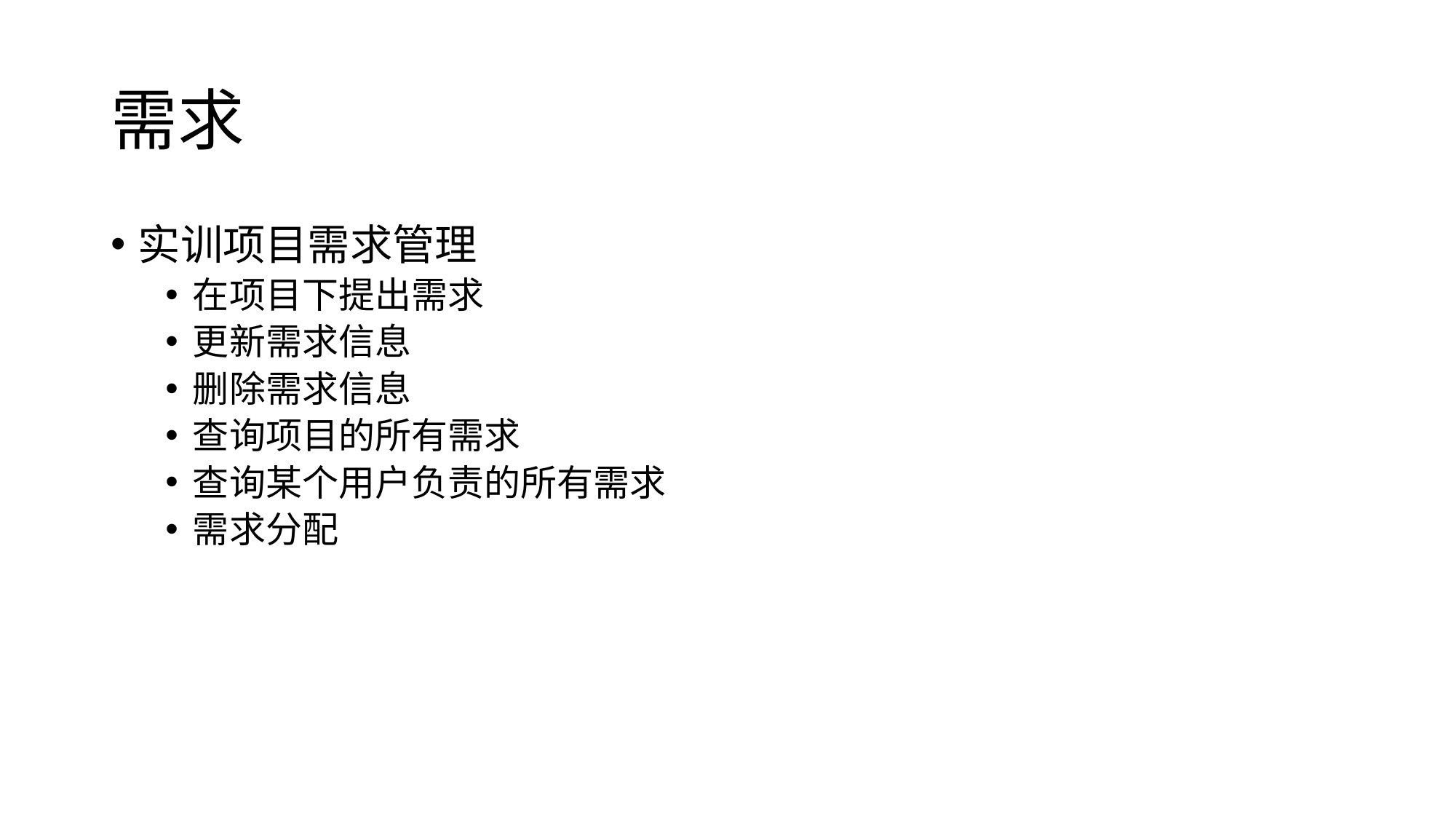

# 需求
实训项目需求管理
在项目下提出需求
更新需求信息
删除需求信息
查询项目的所有需求
查询某个用户负责的所有需求
需求分配